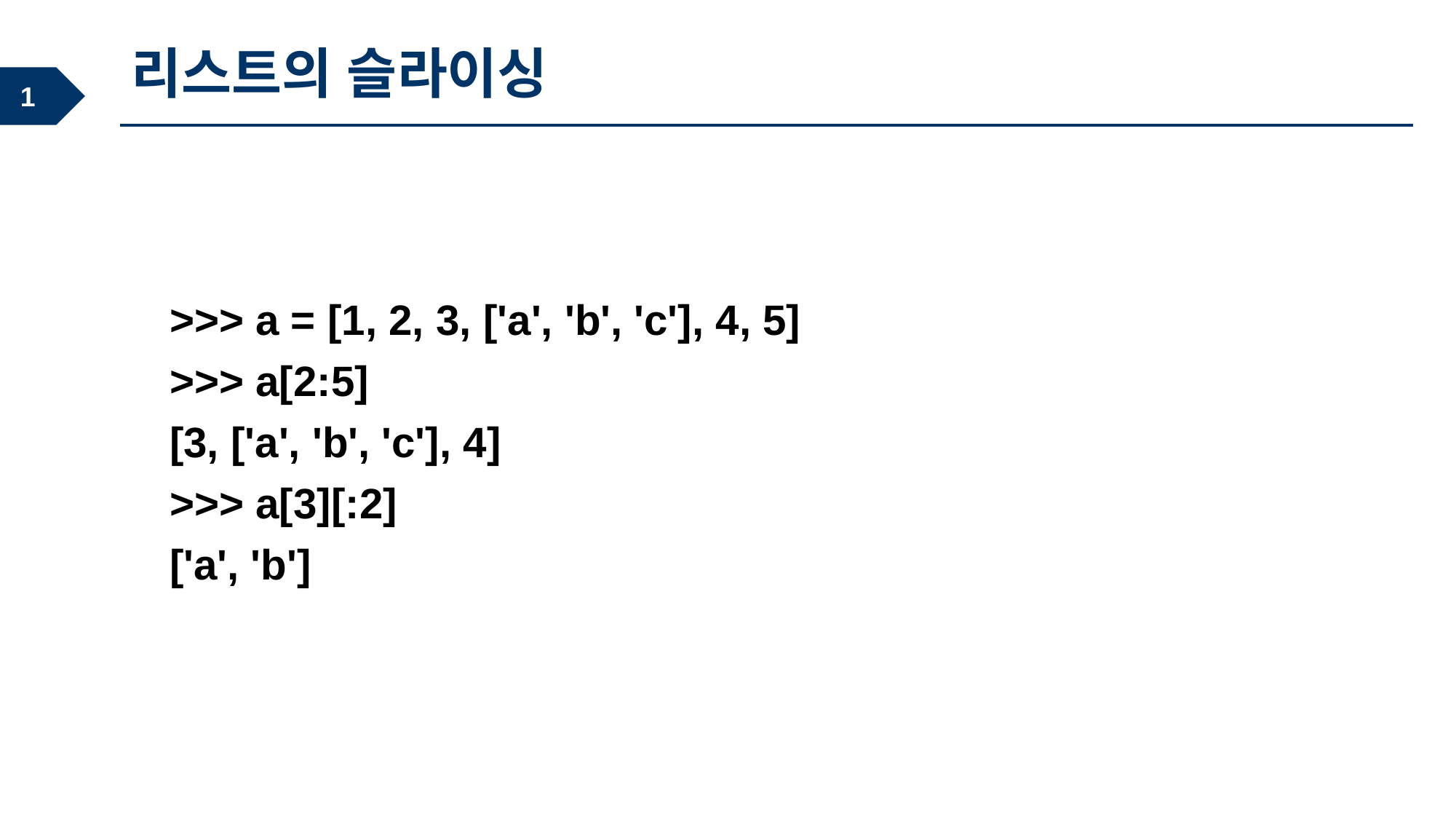

리스트의 슬라이싱
>>> a = [1, 2, 3, ['a', 'b', 'c'], 4, 5]
>>> a[2:5]
[3, ['a', 'b', 'c'], 4]
>>> a[3][:2]
['a', 'b']